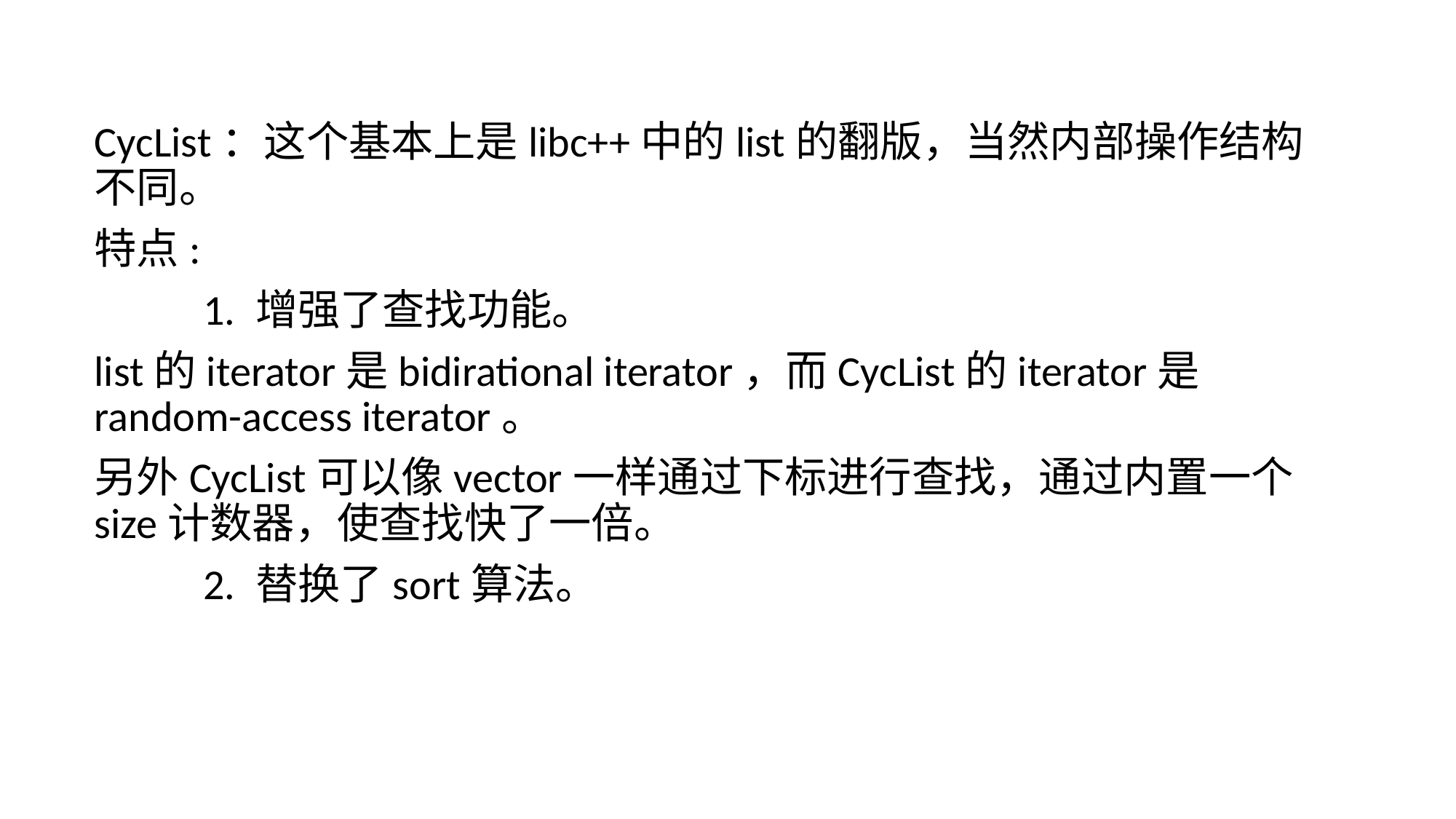

CycList：这个基本上是libc++中的list的翻版，当然内部操作结构不同。
特点:
	1. 增强了查找功能。
list的iterator是bidirational iterator，而CycList的iterator是random-access iterator。
另外CycList可以像vector一样通过下标进行查找，通过内置一个size计数器，使查找快了一倍。
	2. 替换了sort算法。